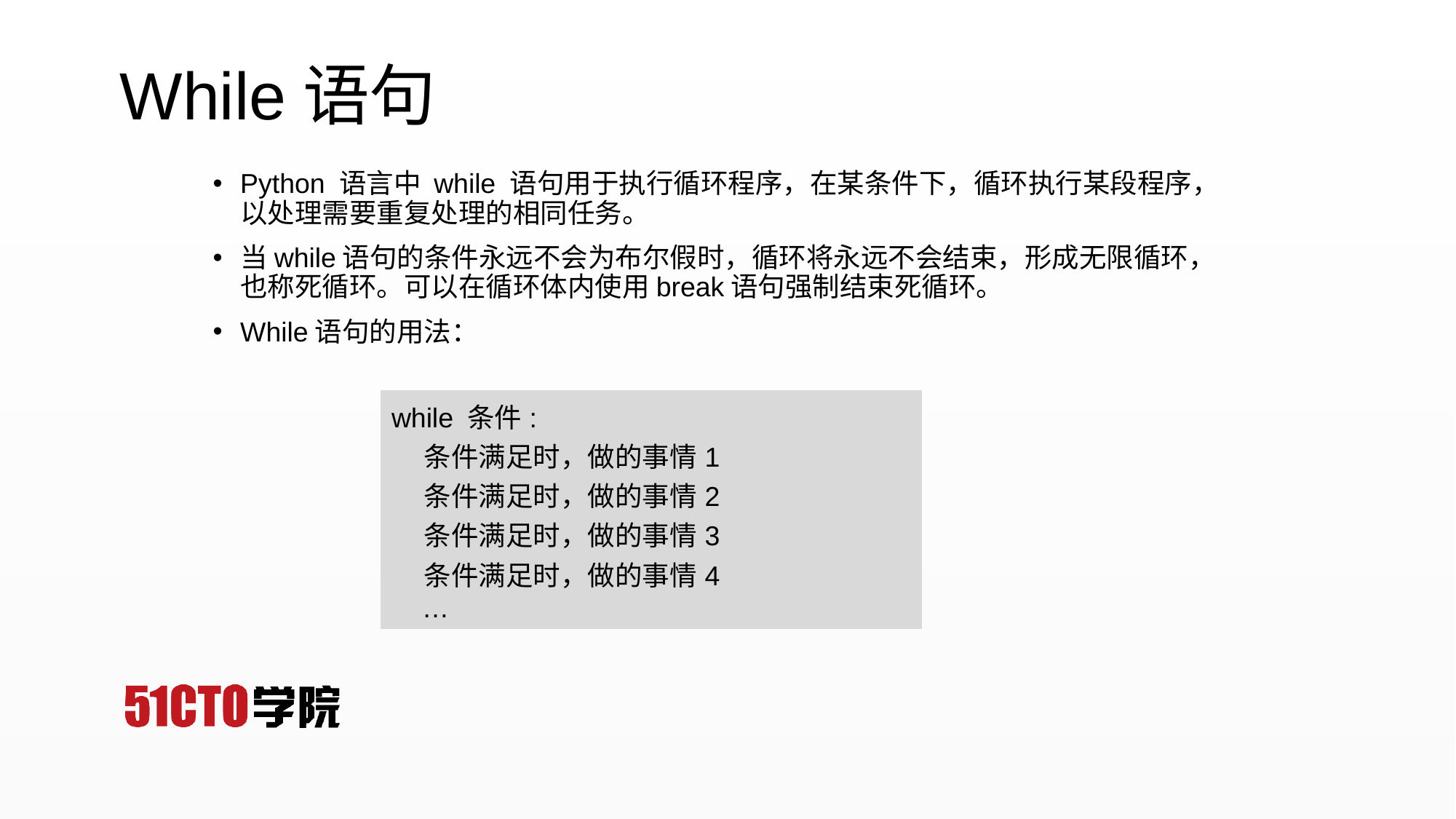

# While语句
Python 语言中 while 语句用于执行循环程序，在某条件下，循环执行某段程序，以处理需要重复处理的相同任务。
当while语句的条件永远不会为布尔假时，循环将永远不会结束，形成无限循环，也称死循环。可以在循环体内使用break语句强制结束死循环。
While语句的用法：
| while 条件: 条件满足时，做的事情1 条件满足时，做的事情2 条件满足时，做的事情3 条件满足时，做的事情4 … |
| --- |